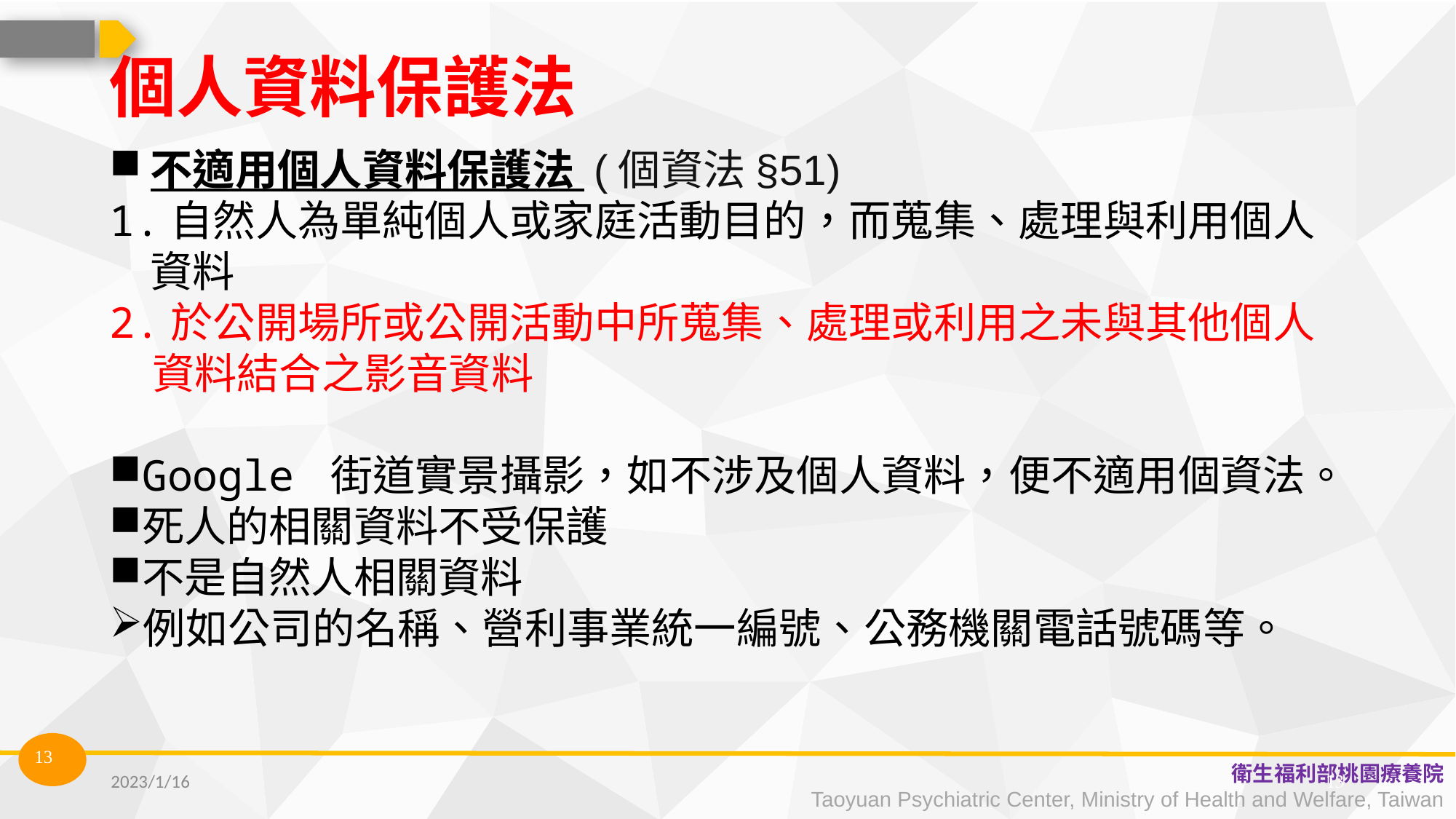

# 個人資料保護法
不適用個人資料保護法 (個資法§51)
1.自然人為單純個人或家庭活動目的，而蒐集、處理與利用個人資料
2.於公開場所或公開活動中所蒐集、處理或利用之未與其他個人資料結合之影音資料

Google 街道實景攝影，如不涉及個人資料，便不適用個資法。
死人的相關資料不受保護
不是自然人相關資料
例如公司的名稱、營利事業統一編號、公務機關電話號碼等。

2023/1/16
13